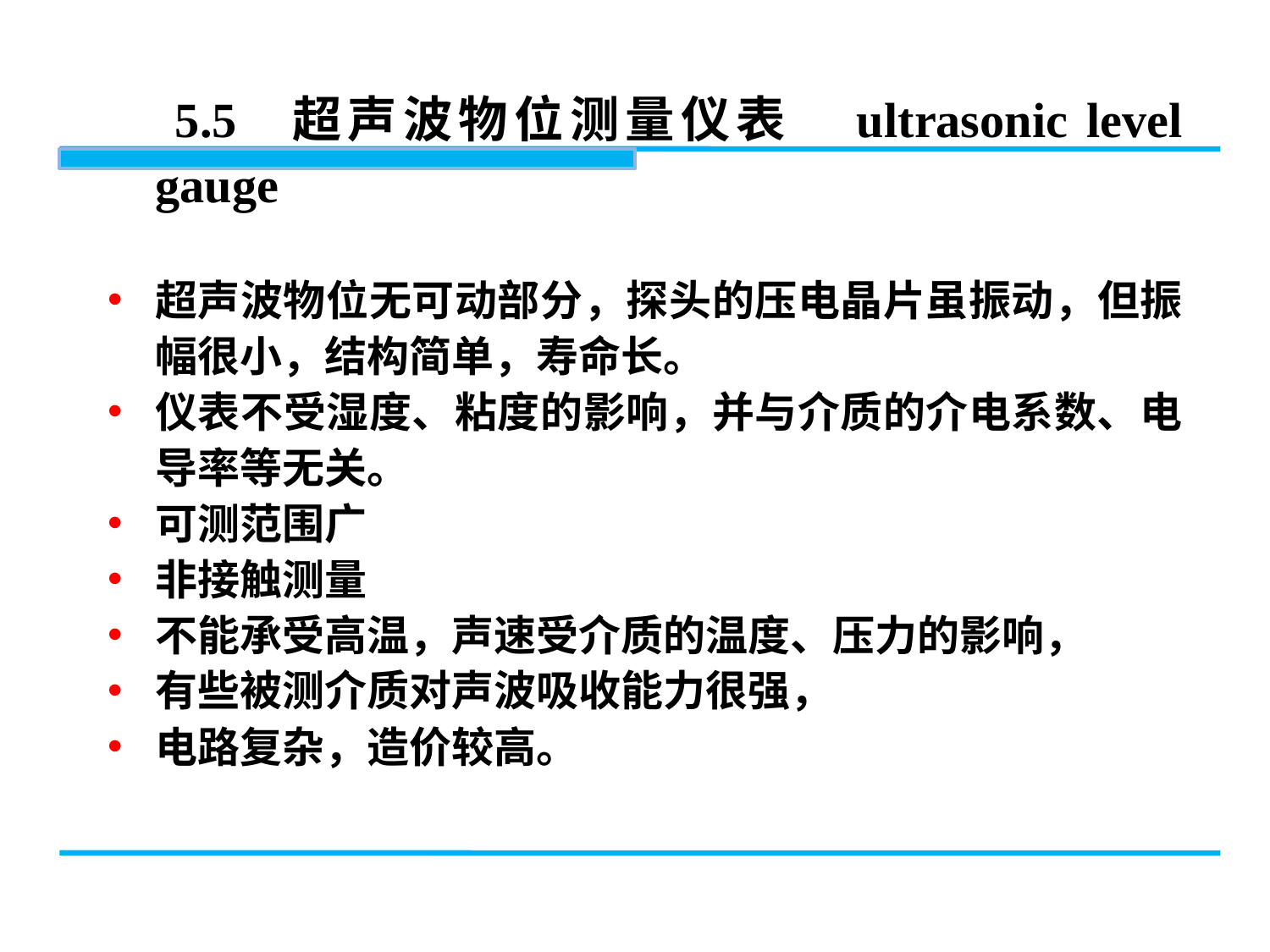

5.5  超声波物位测量仪表   ultrasonic level gauge

超声波物位无可动部分，探头的压电晶片虽振动，但振幅很小，结构简单，寿命长。
仪表不受湿度、粘度的影响，并与介质的介电系数、电导率等无关。
可测范围广
非接触测量
不能承受高温，声速受介质的温度、压力的影响，
有些被测介质对声波吸收能力很强，
电路复杂，造价较高。